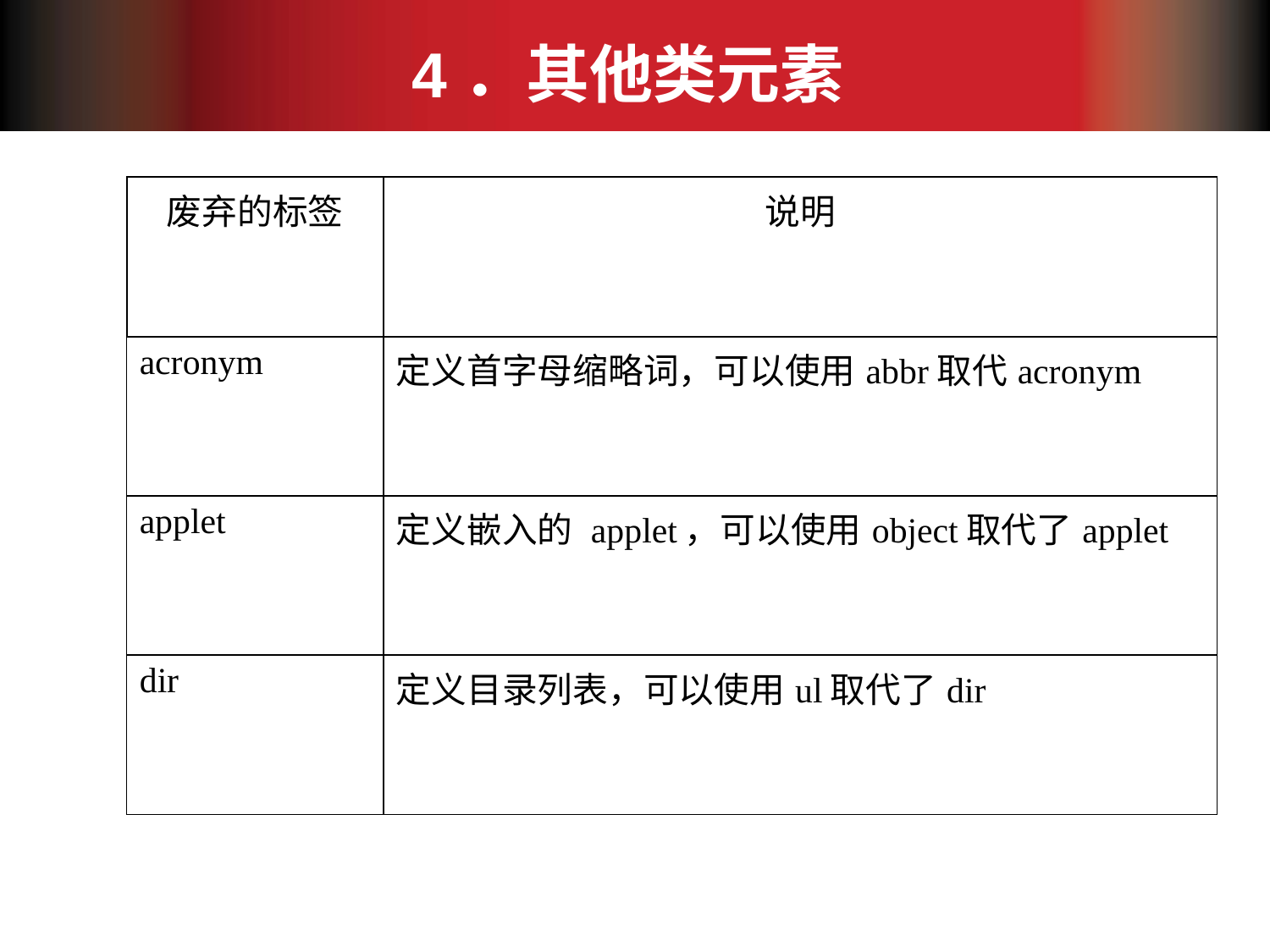

# 4．其他类元素
| 废弃的标签 | 说明 |
| --- | --- |
| acronym | 定义首字母缩略词，可以使用abbr取代acronym |
| applet | 定义嵌入的 applet，可以使用object取代了applet |
| dir | 定义目录列表，可以使用ul取代了dir |